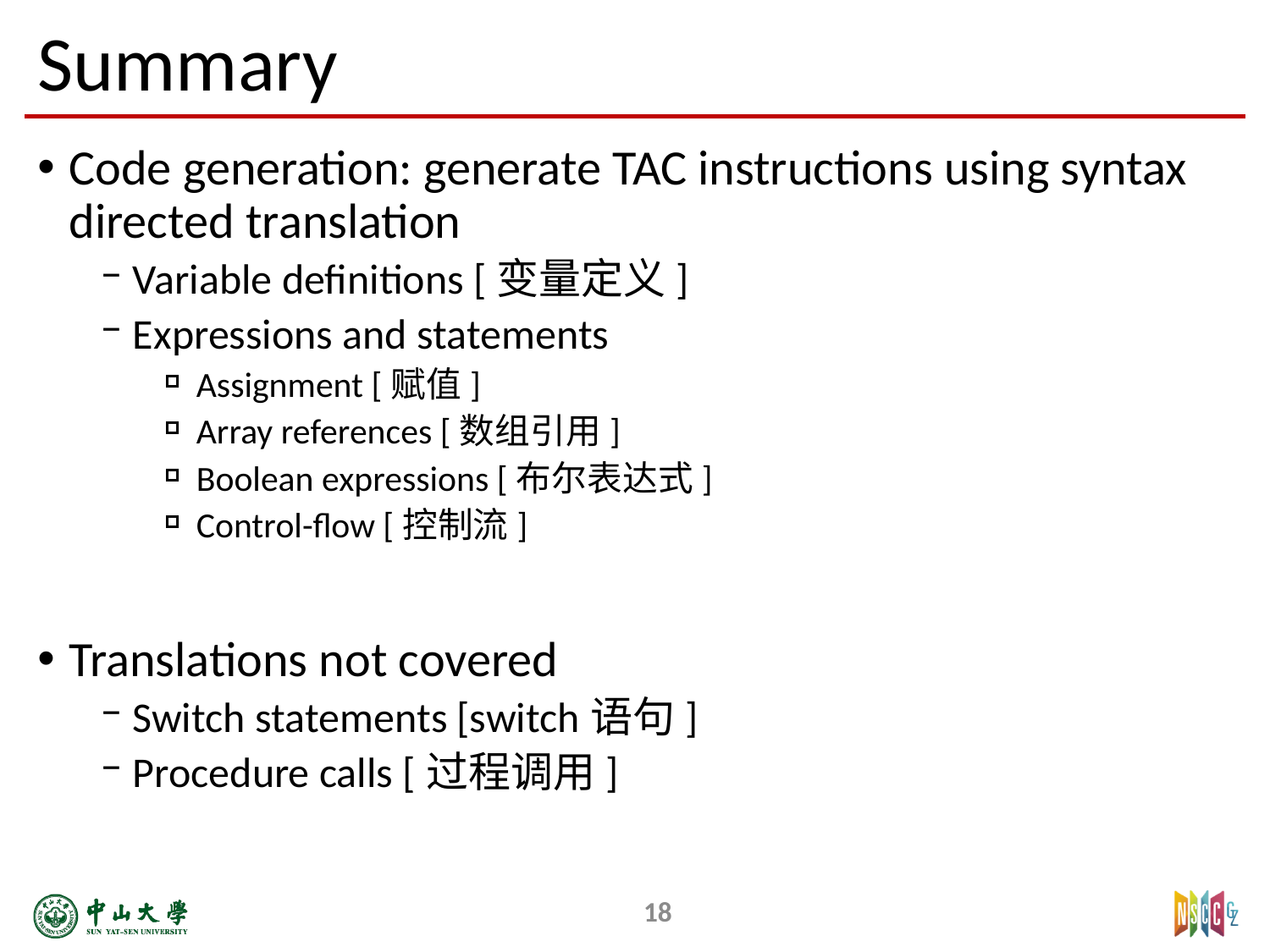

# Summary
Code generation: generate TAC instructions using syntax directed translation
Variable definitions [变量定义]
Expressions and statements
Assignment [赋值]
Array references [数组引用]
Boolean expressions [布尔表达式]
Control-flow [控制流]

Translations not covered
Switch statements [switch语句]
Procedure calls [过程调用]
18